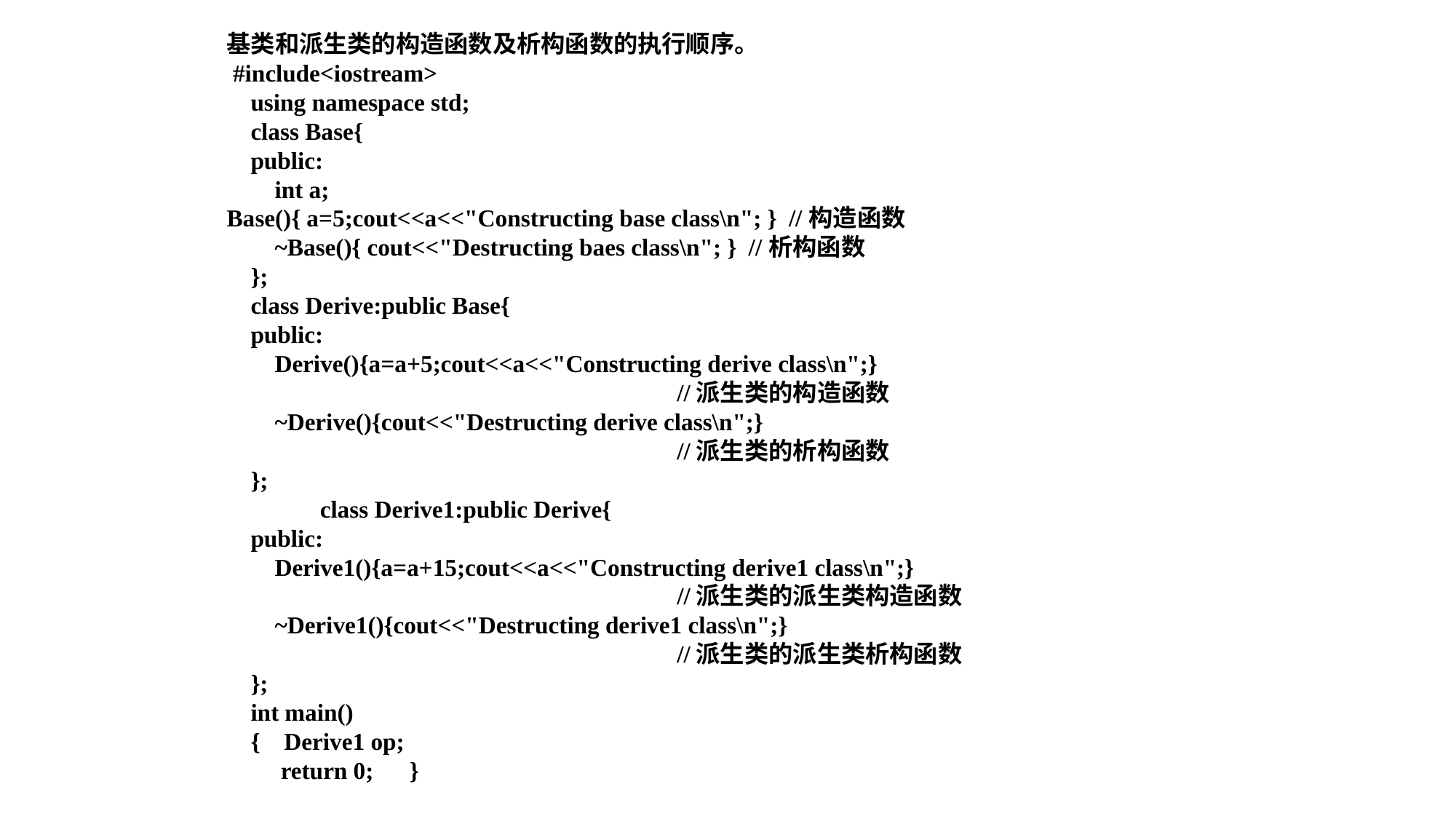

基类和派生类的构造函数及析构函数的执行顺序。
 #include<iostream>
    using namespace std;
    class Base{
    public:
        int a;
Base(){ a=5;cout<<a<<"Constructing base class\n"; }  //构造函数
        ~Base(){ cout<<"Destructing baes class\n"; }  //析构函数
    };
    class Derive:public Base{
    public:
        Derive(){a=a+5;cout<<a<<"Constructing derive class\n";}
                                                                           //派生类的构造函数
        ~Derive(){cout<<"Destructing derive class\n";}
                                                                           //派生类的析构函数
    };
	class Derive1:public Derive{
    public:
        Derive1(){a=a+15;cout<<a<<"Constructing derive1 class\n";}
                                                                           //派生类的派生类构造函数
        ~Derive1(){cout<<"Destructing derive1 class\n";}
                                                                           //派生类的派生类析构函数
    };
    int main()
    {    Derive1 op;
         return 0;      }